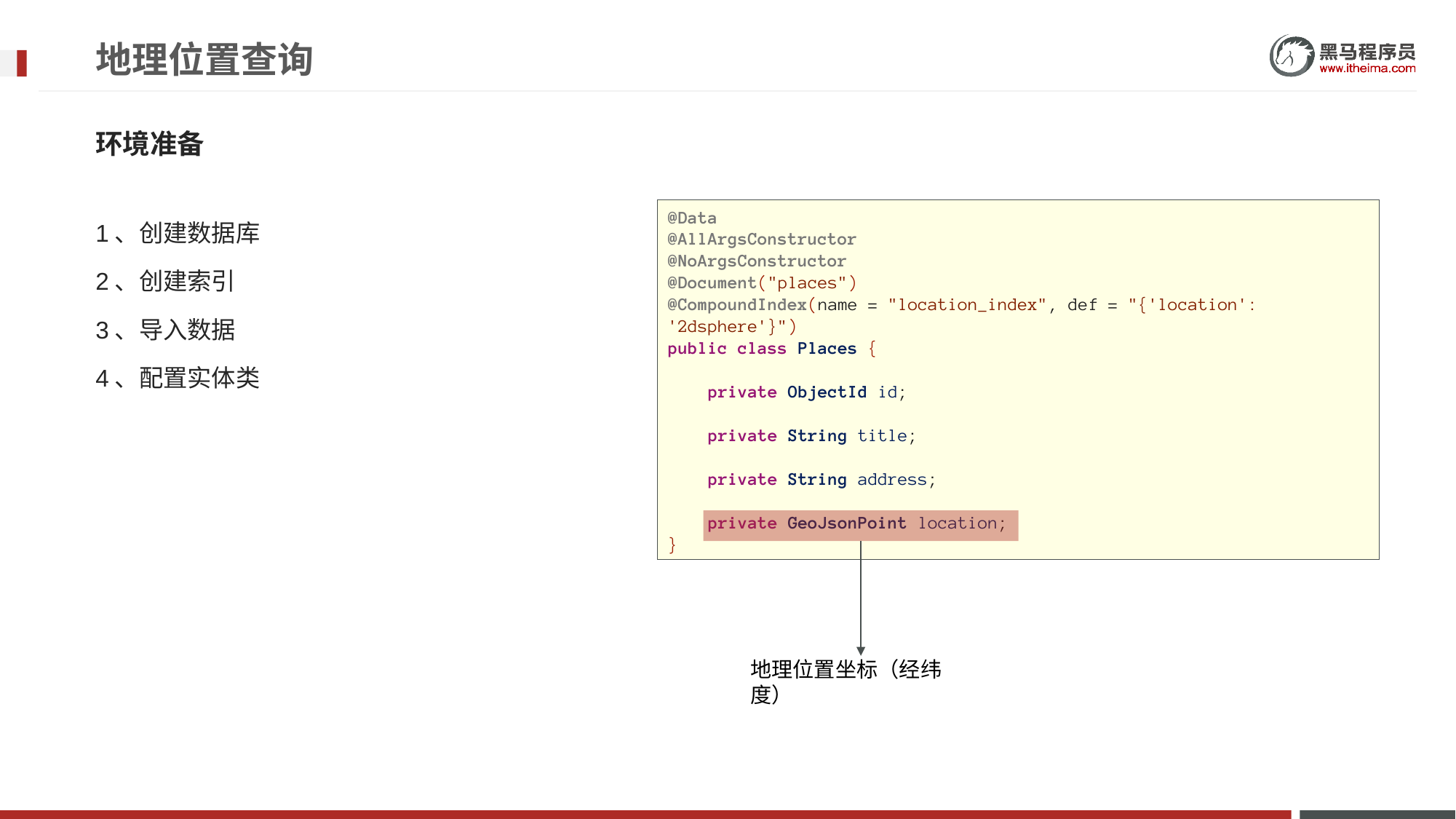

# 地理位置查询
环境准备
1、创建数据库
2、创建索引
3、导入数据
4、配置实体类
@Data
@AllArgsConstructor
@NoArgsConstructor
@Document("places")
@CompoundIndex(name = "location_index", def = "{'location': '2dsphere'}")
public class Places {
    private ObjectId id;
    private String title;
    private String address;
    private GeoJsonPoint location;
}

地理位置坐标（经纬度）